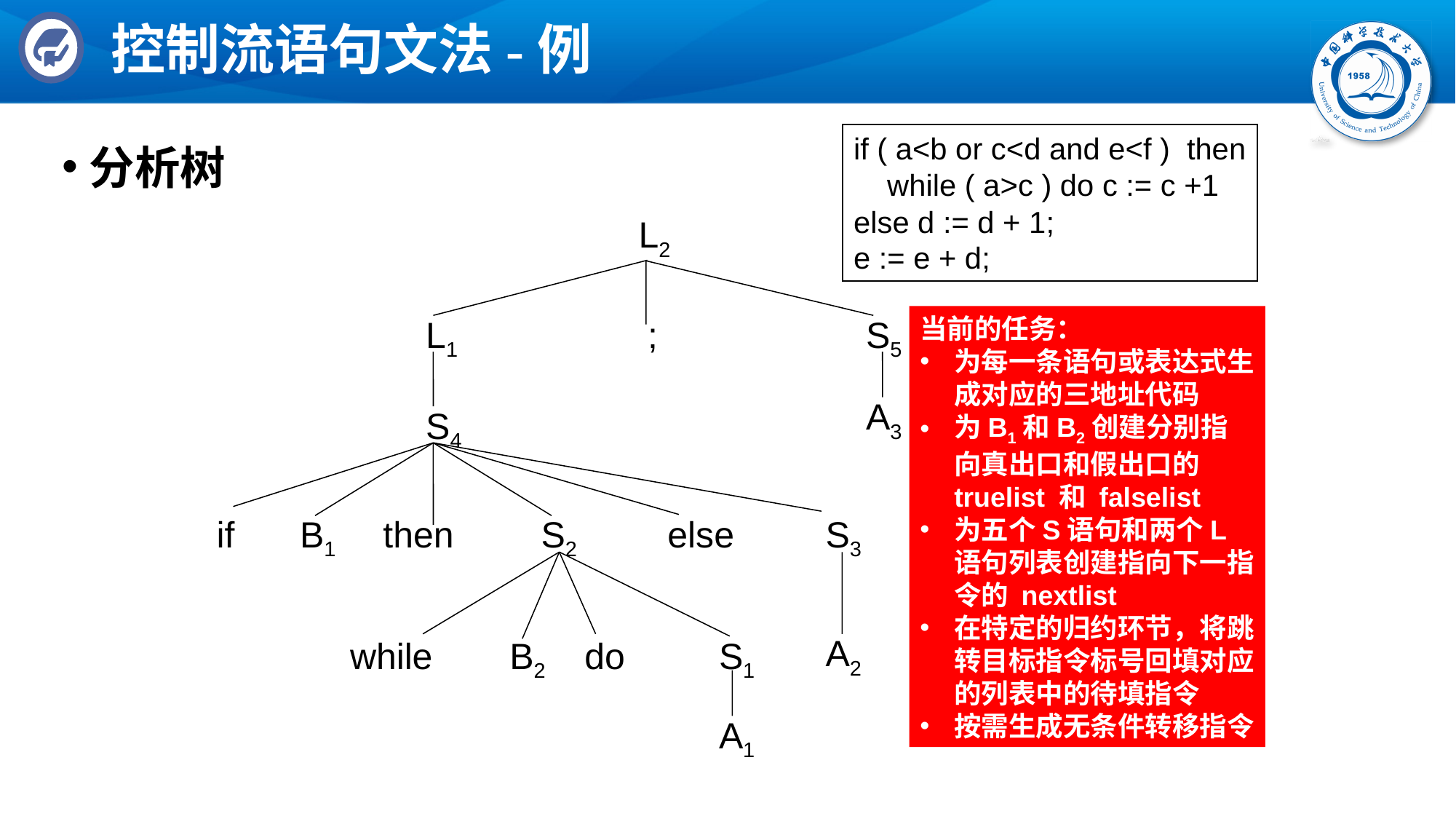

# 控制流语句文法-例
if ( a<b or c<d and e<f )  then
    while ( a>c ) do c := c +1
else d := d + 1;
e := e + d;
分析树
L2

当前的任务：
为每一条语句或表达式生成对应的三地址代码
为B1和B2创建分别指向真出口和假出口的truelist 和 falselist
为五个S语句和两个L语句列表创建指向下一指令的 nextlist
在特定的归约环节，将跳转目标指令标号回填对应的列表中的待填指令
按需生成无条件转移指令
L1
;
S5

A3
S4

if
then
S2
else
S3
B1

A2
while
do
S1
B2

A1